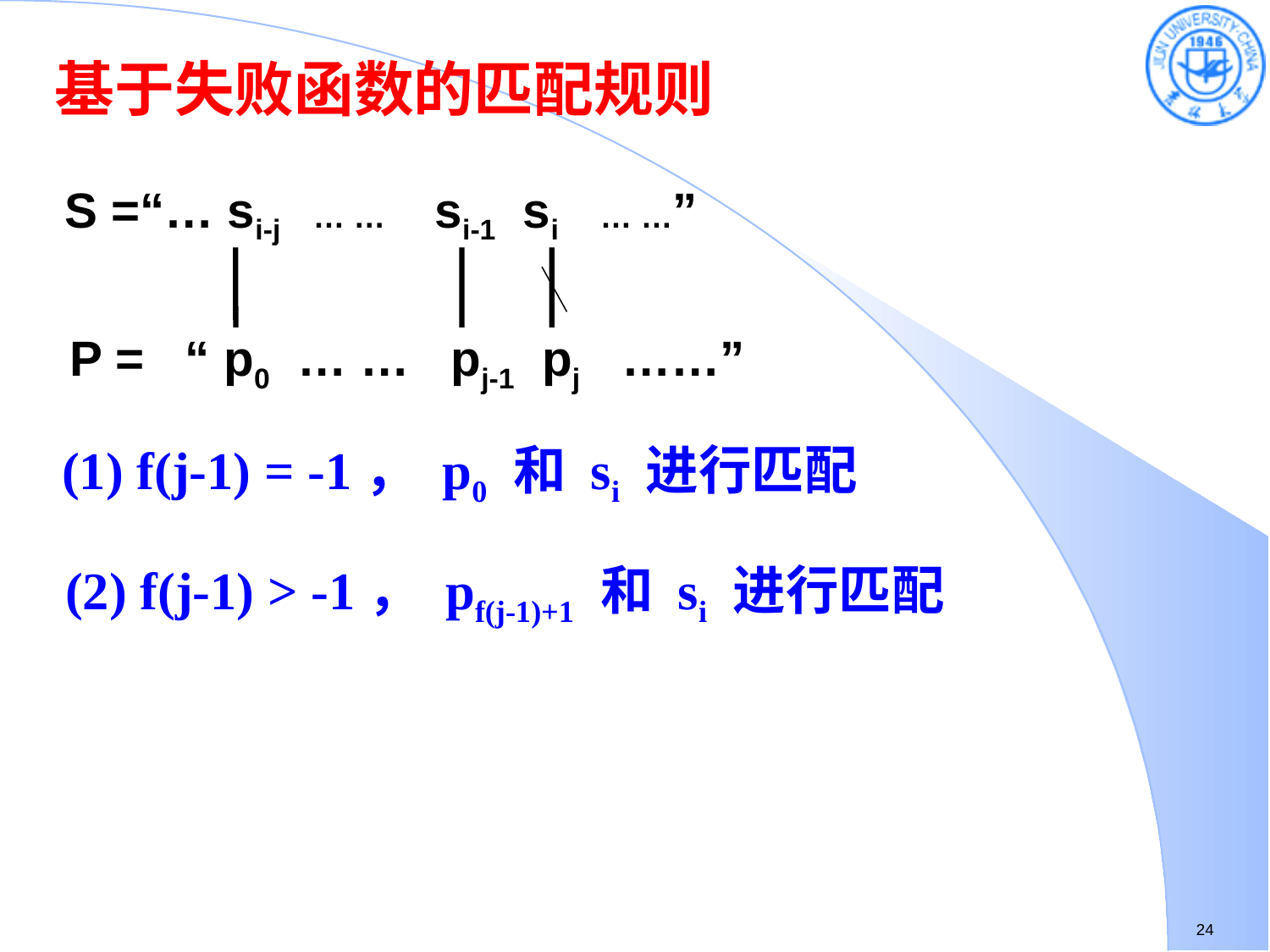

基于失败函数的匹配规则
S =“… si-j    … …     si-1  si   … …”

P =   “ p0  … …   pj-1  pj   ……”
(1) f(j-1) = -1， p0 和 si 进行匹配
(2) f(j-1) > -1， pf(j-1)+1 和 si 进行匹配